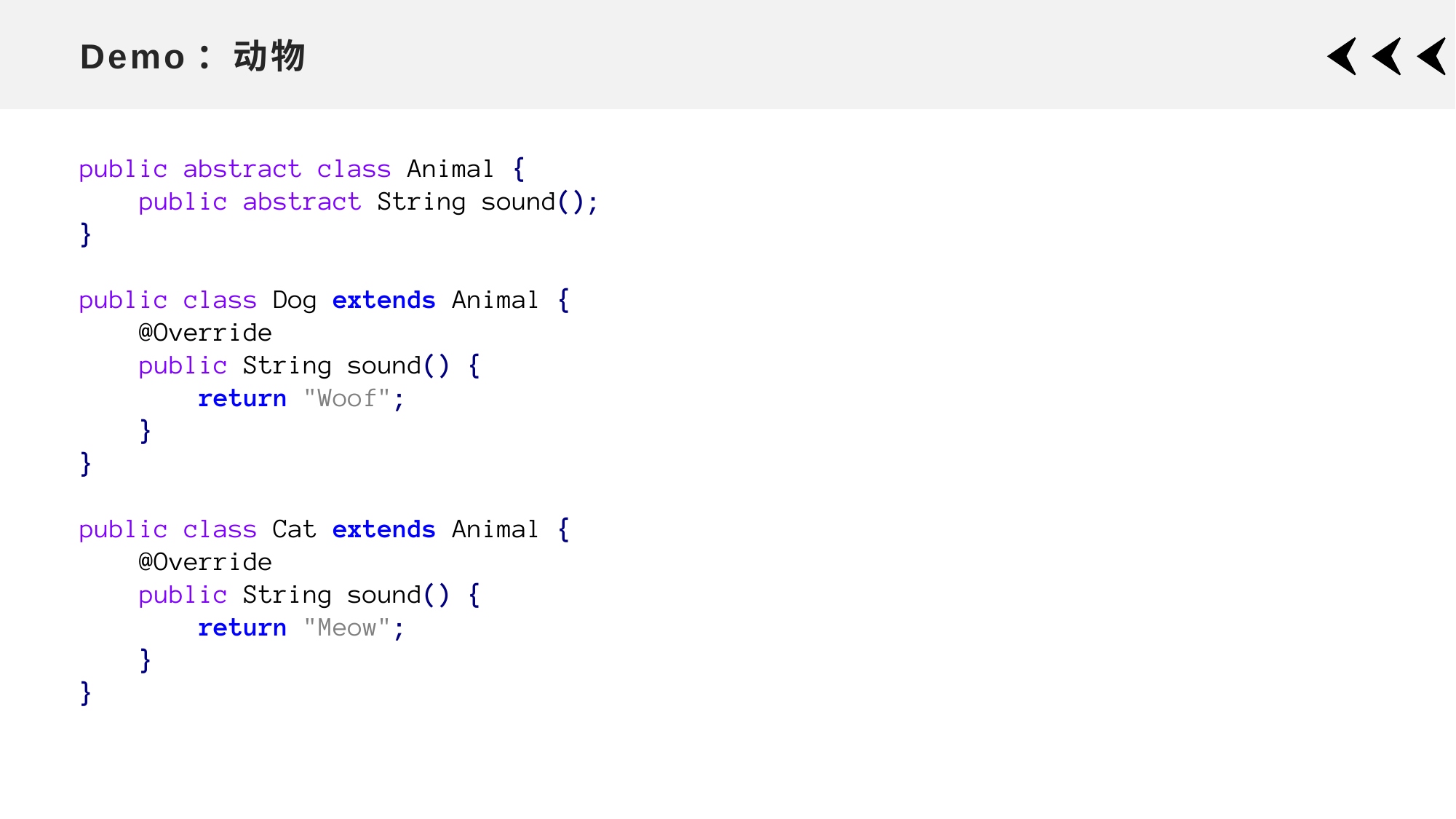

# Demo：动物
public abstract class Animal {
    public abstract String sound();
}

public class Dog extends Animal {
    @Override
    public String sound() {
        return "Woof";
    }
}

public class Cat extends Animal {
    @Override
    public String sound() {
        return "Meow";
    }
}